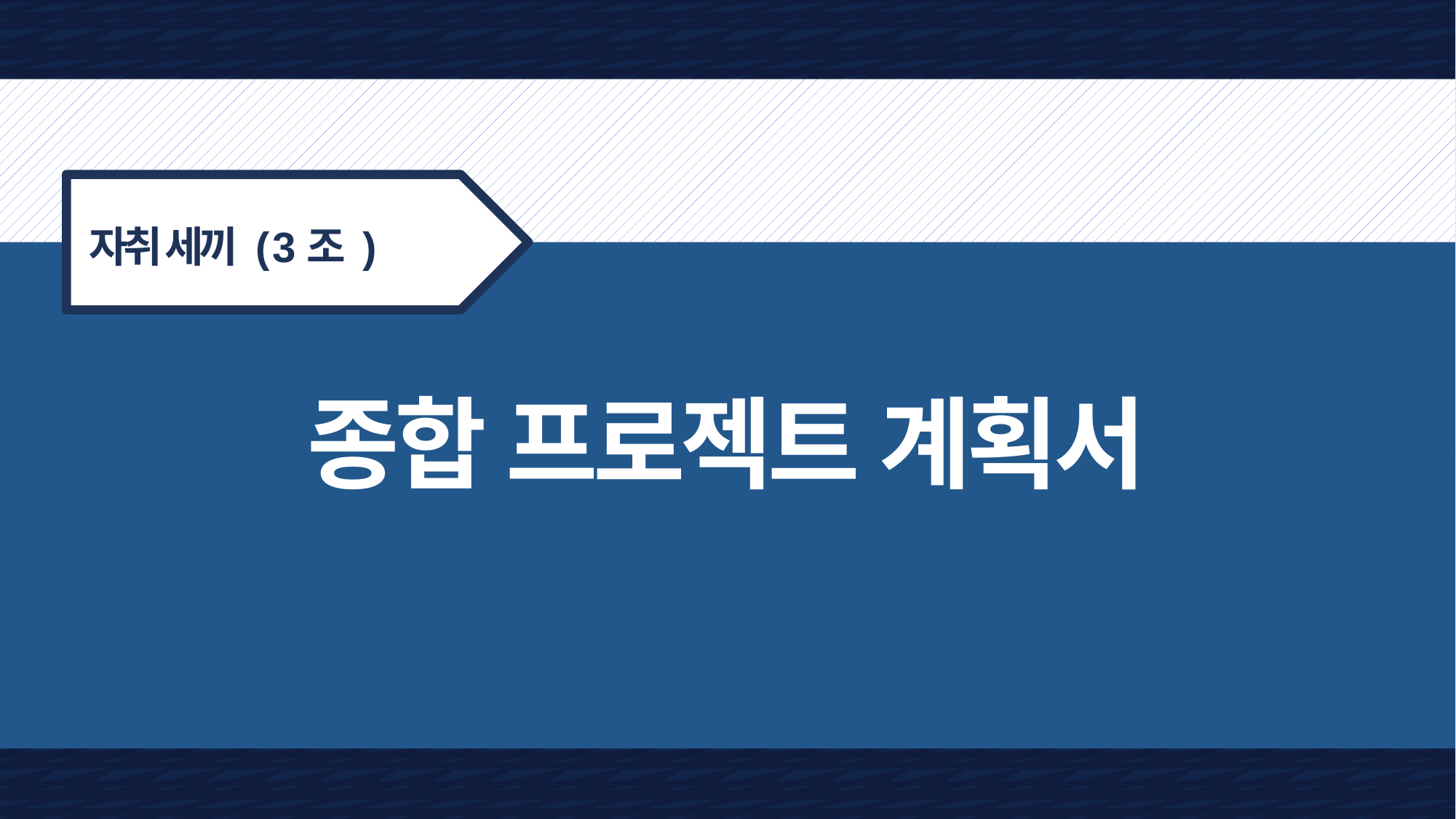

(
자취 세끼 ( 3조 )

종합 프로젝트 계획서